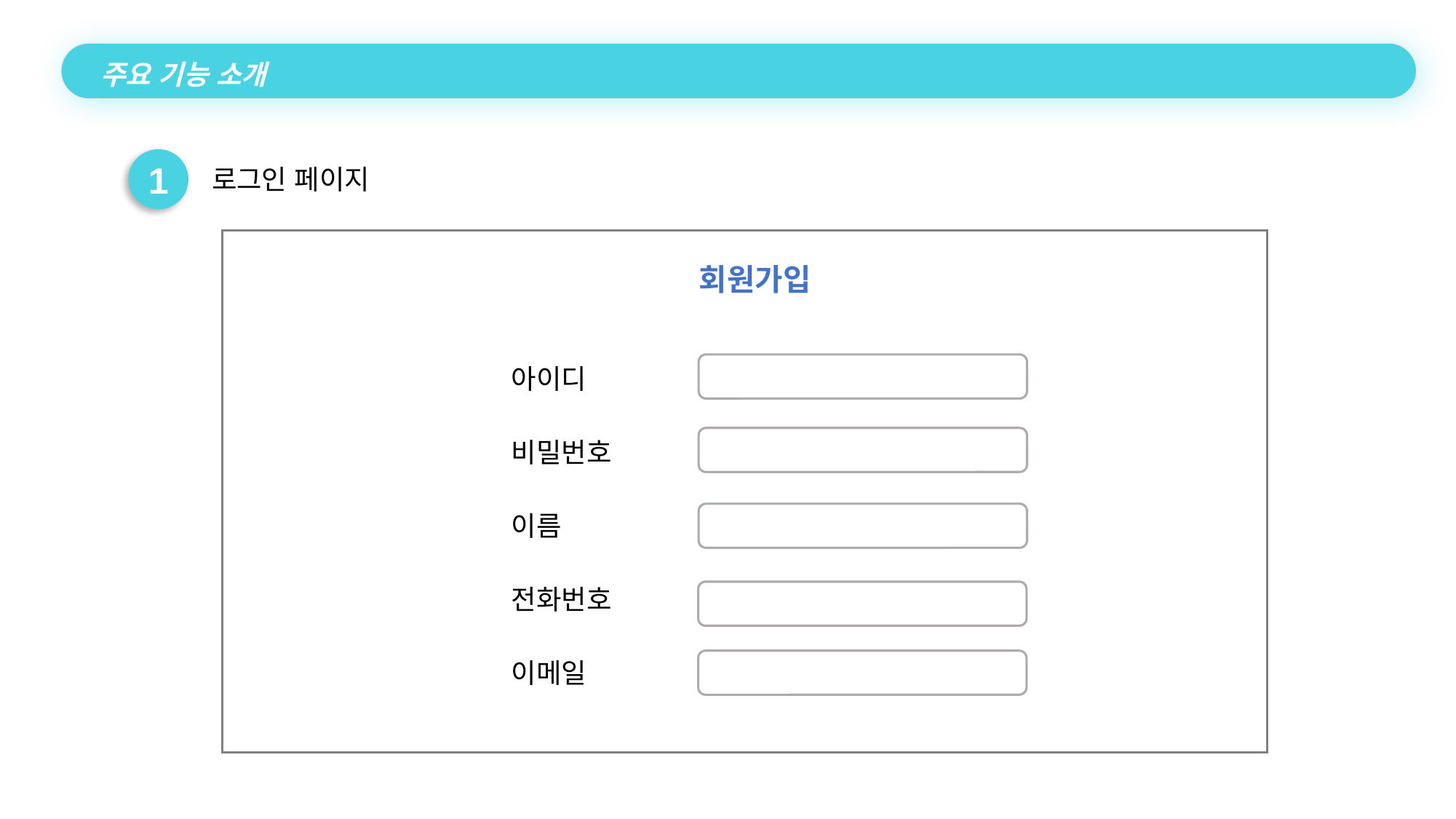

주요 기능 소개
1
로그인 페이지

회원가입

아이디

비밀번호
이름

전화번호

이메일